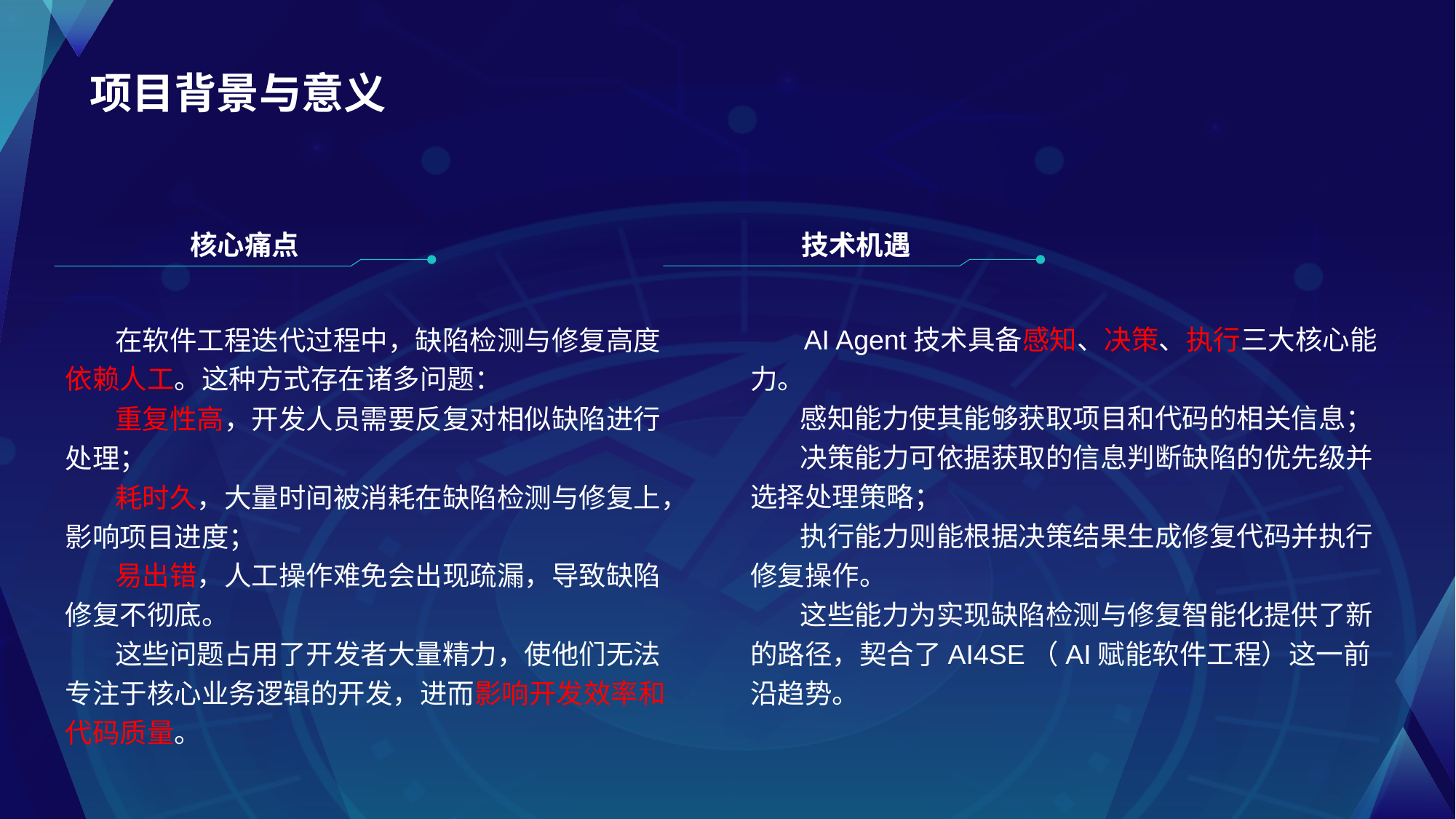

# 项目背景与意义

核心痛点

       在软件工程迭代过程中，缺陷检测与修复高度依赖人工。这种方式存在诸多问题：
       重复性高，开发人员需要反复对相似缺陷进行处理；
       耗时久，大量时间被消耗在缺陷检测与修复上，影响项目进度；
       易出错，人工操作难免会出现疏漏，导致缺陷修复不彻底。
       这些问题占用了开发者大量精力，使他们无法专注于核心业务逻辑的开发，进而影响开发效率和代码质量。
技术机遇

       AI Agent技术具备感知、决策、执行三大核心能力。
       感知能力使其能够获取项目和代码的相关信息；
       决策能力可依据获取的信息判断缺陷的优先级并选择处理策略；
       执行能力则能根据决策结果生成修复代码并执行修复操作。
       这些能力为实现缺陷检测与修复智能化提供了新的路径，契合了AI4SE（AI赋能软件工程）这一前沿趋势。